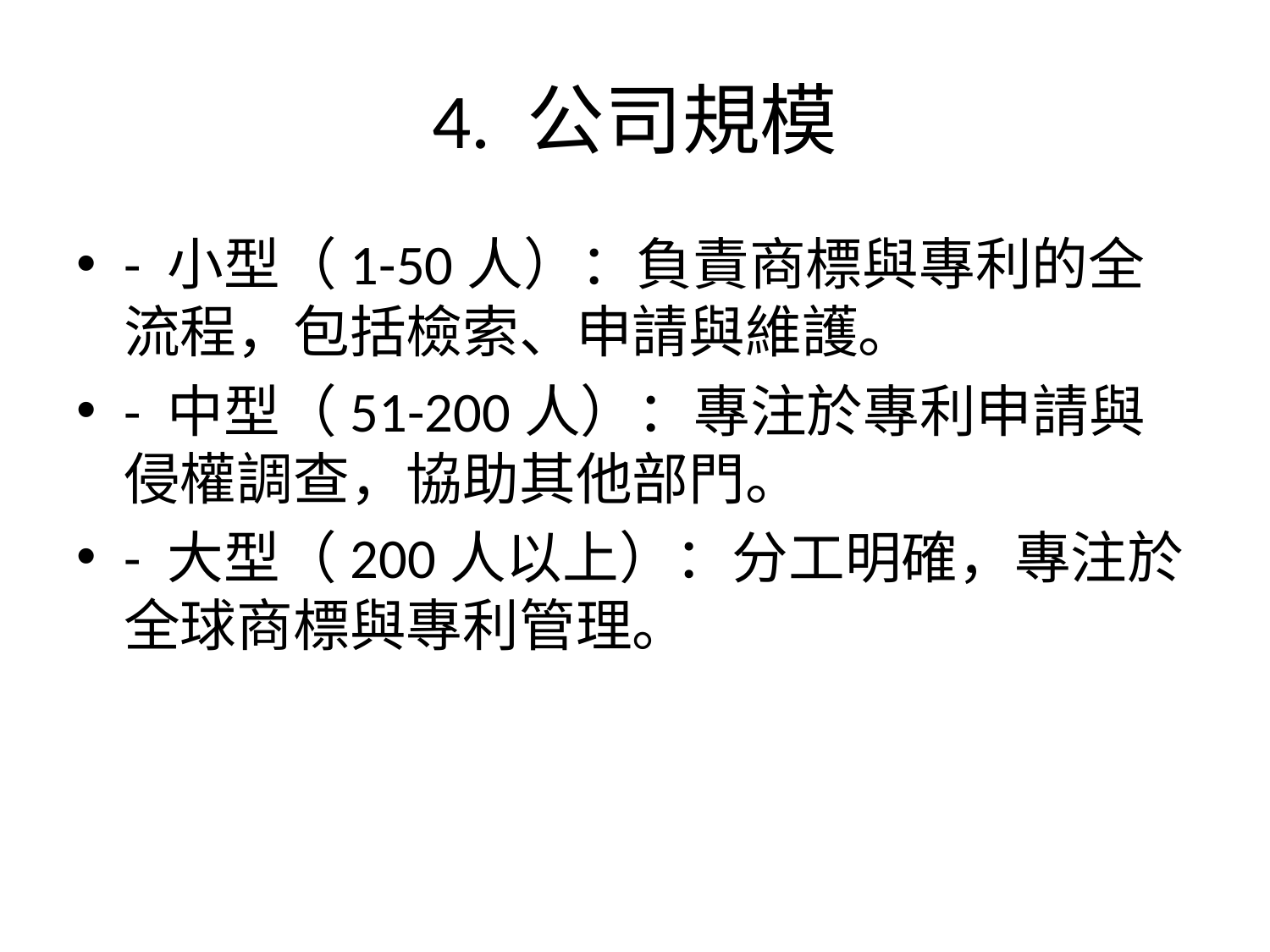

# 4. 公司規模
- 小型（1-50人）：負責商標與專利的全流程，包括檢索、申請與維護。
- 中型（51-200人）：專注於專利申請與侵權調查，協助其他部門。
- 大型（200人以上）：分工明確，專注於全球商標與專利管理。